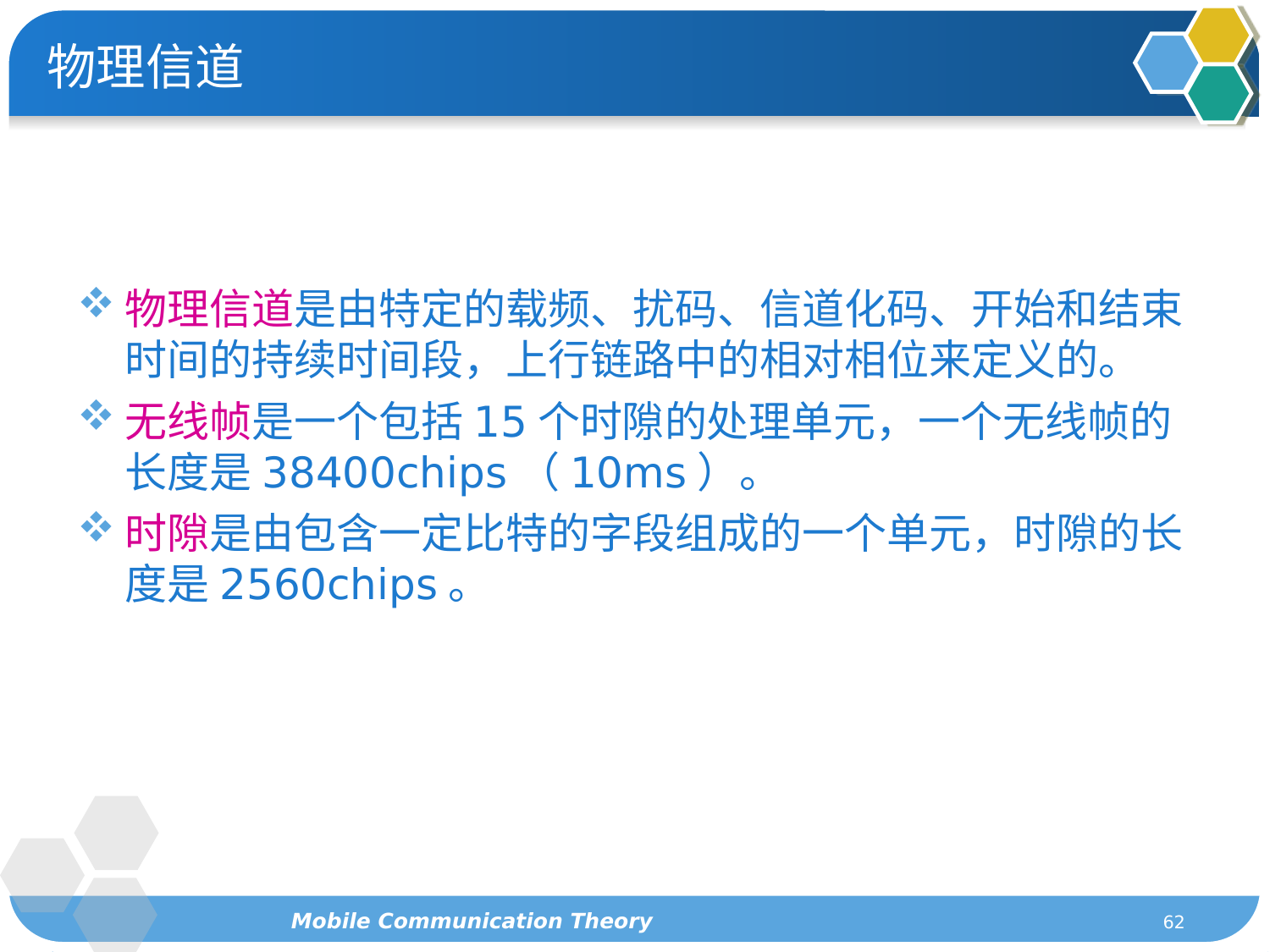

物理信道
物理信道是由特定的载频、扰码、信道化码、开始和结束时间的持续时间段，上行链路中的相对相位来定义的。
无线帧是一个包括15个时隙的处理单元，一个无线帧的长度是38400chips（10ms）。
时隙是由包含一定比特的字段组成的一个单元，时隙的长度是2560chips。

Mobile Communication Theory